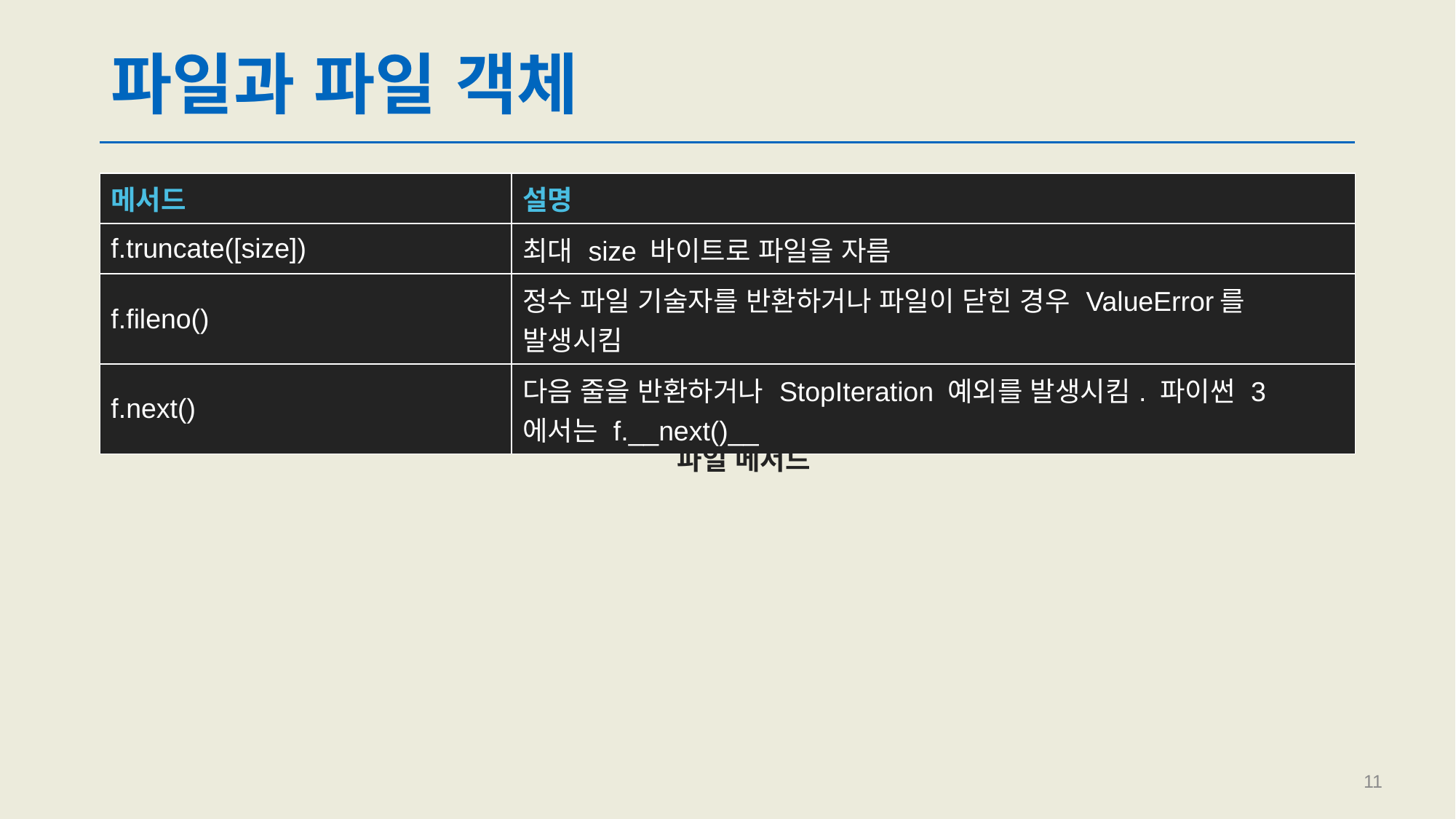

# 파일과 파일 객체
| 메서드 | 설명 |
| --- | --- |
| f.truncate([size]) | 최대 size 바이트로 파일을 자름 |
| f.fileno() | 정수 파일 기술자를 반환하거나 파일이 닫힌 경우 ValueError를 발생시킴 |
| f.next() | 다음 줄을 반환하거나 StopIteration 예외를 발생시킴. 파이썬 3에서는 f.\_\_next()\_\_ |
파일 메서드
11